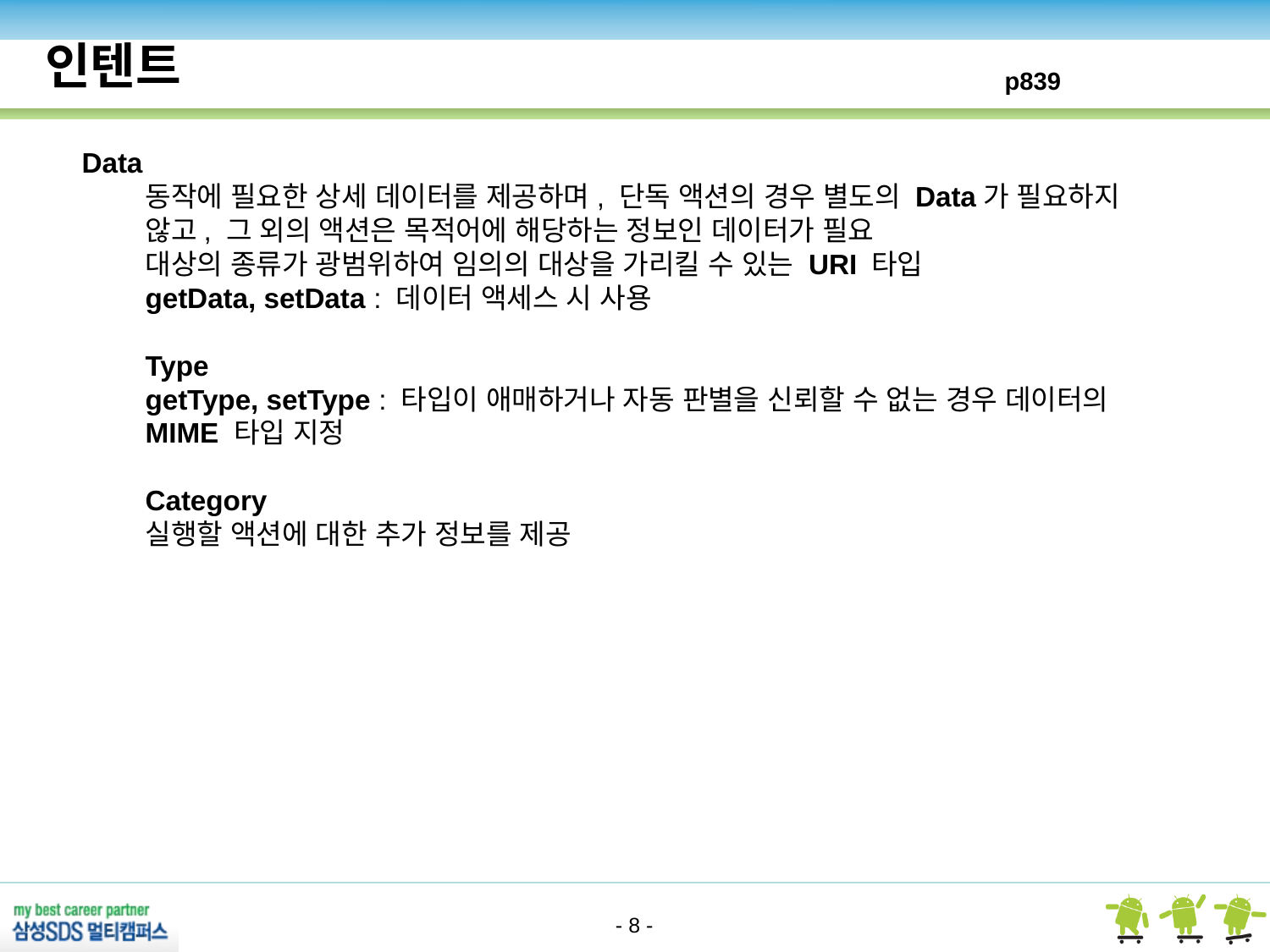

인텐트
p839
Data
동작에 필요한 상세 데이터를 제공하며, 단독 액션의 경우 별도의 Data가 필요하지 않고, 그 외의 액션은 목적어에 해당하는 정보인 데이터가 필요
대상의 종류가 광범위하여 임의의 대상을 가리킬 수 있는 URI 타입
getData, setData : 데이터 액세스 시 사용

Type
getType, setType : 타입이 애매하거나 자동 판별을 신뢰할 수 없는 경우 데이터의 MIME 타입 지정

Category
실행할 액션에 대한 추가 정보를 제공
- 8 -